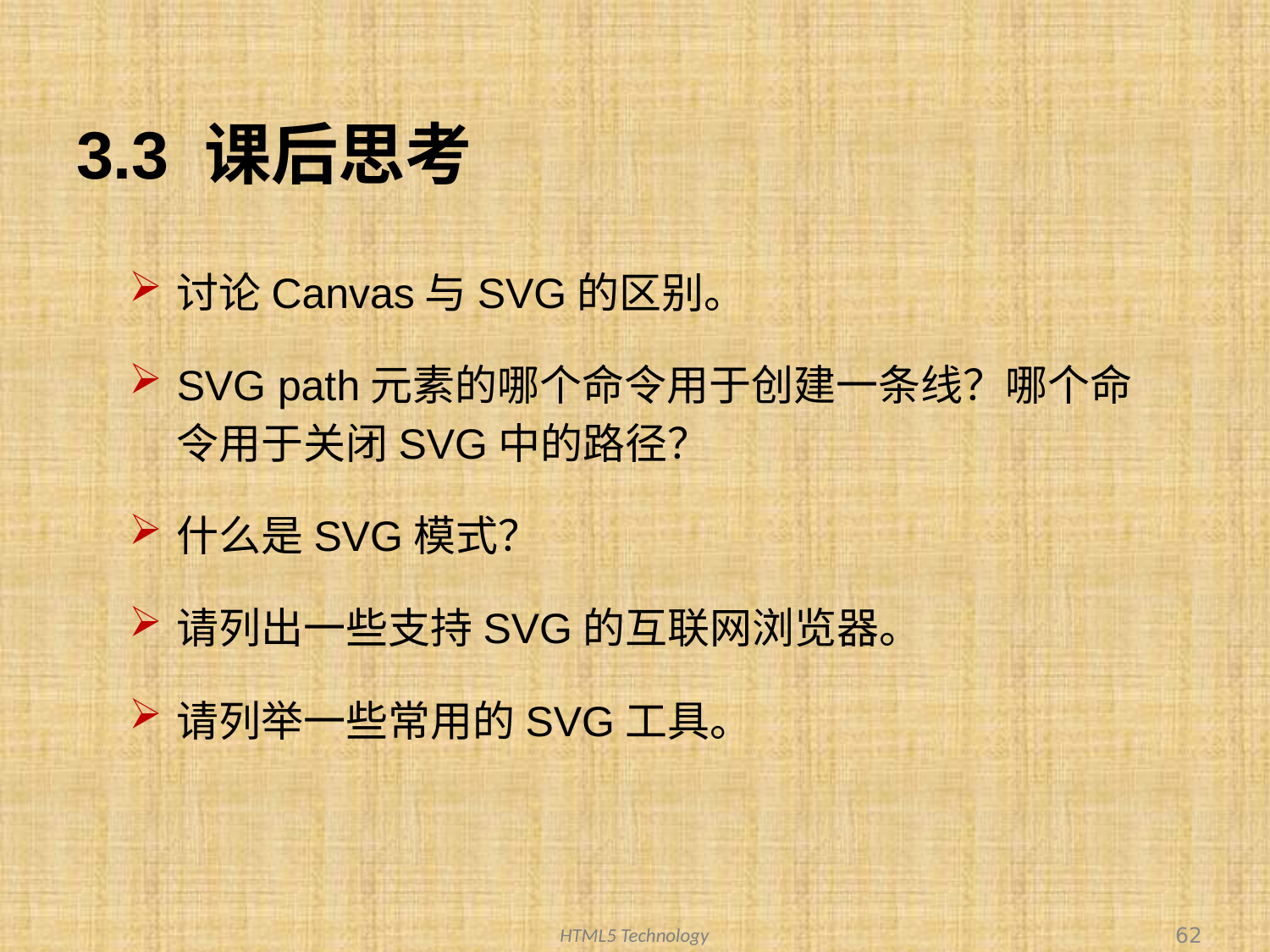

# 3.3 课后思考
讨论Canvas与SVG的区别。
SVG path元素的哪个命令用于创建一条线？哪个命令用于关闭SVG中的路径？
什么是SVG模式？
请列出一些支持SVG的互联网浏览器。
请列举一些常用的SVG工具。
62
HTML5 Technology